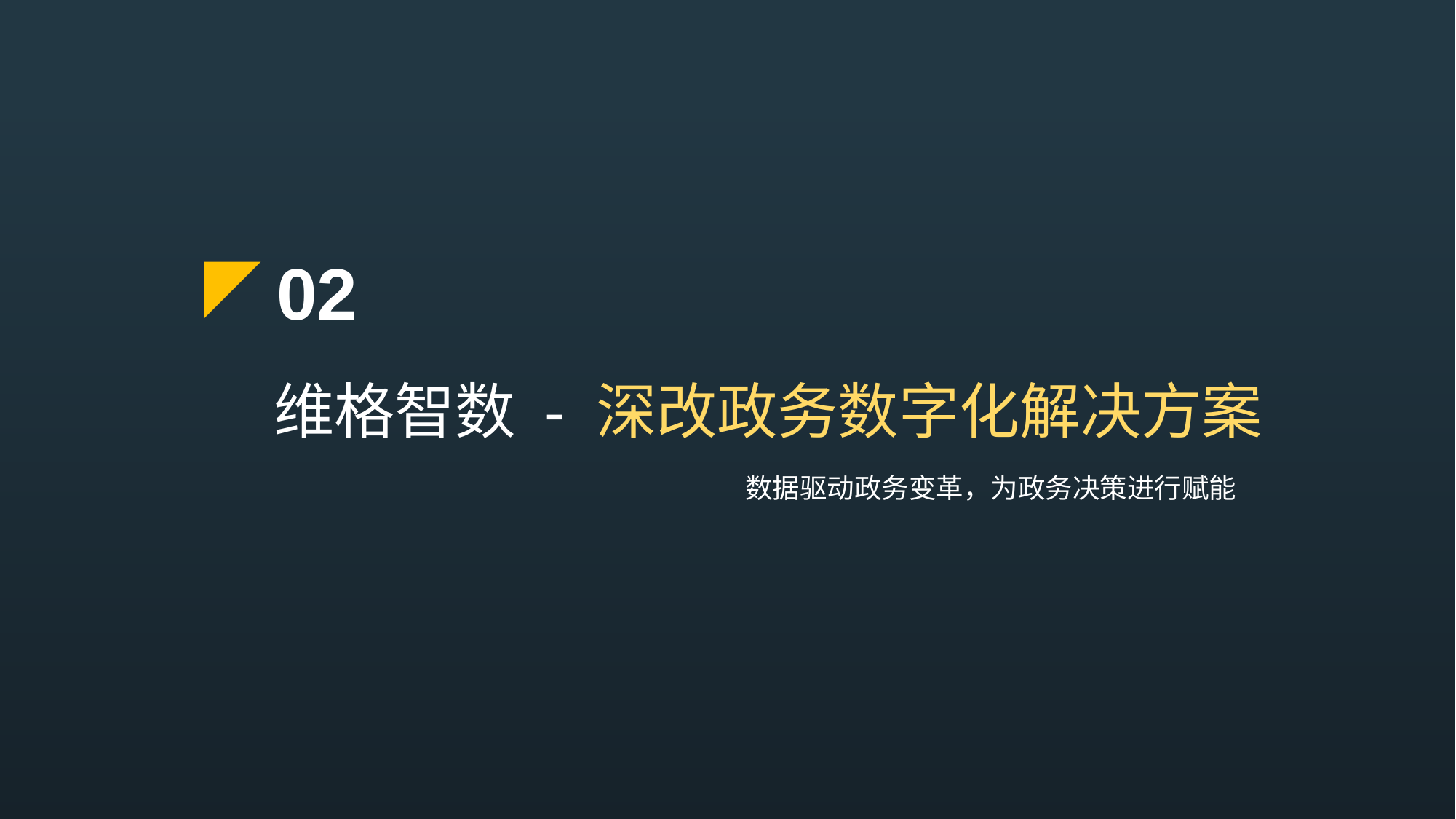

02

维格智数 - 深改政务数字化解决方案
数据驱动政务变革，为政务决策进行赋能